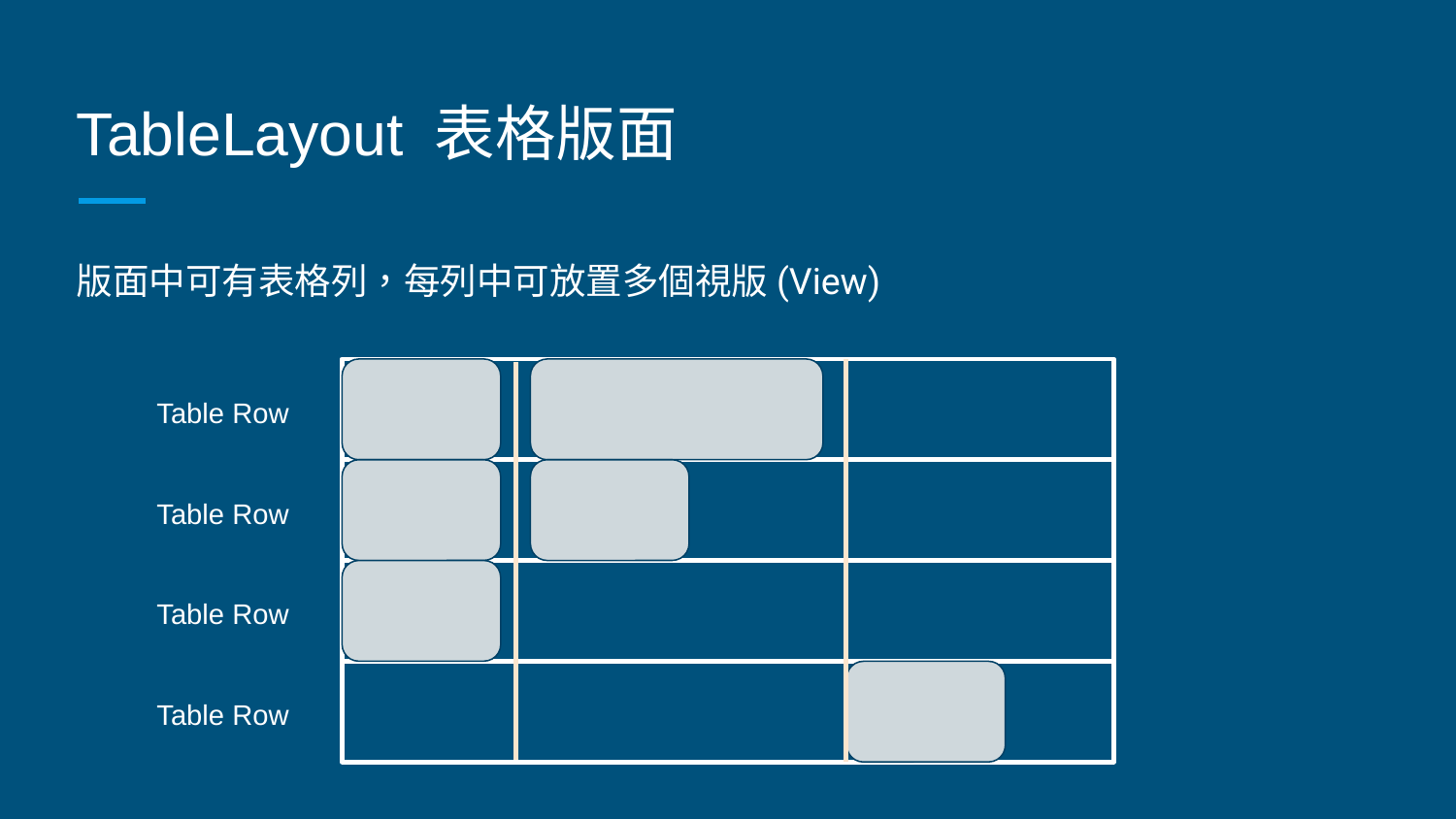

# TableLayout 表格版面
版面中可有表格列，每列中可放置多個視版(View)

Table Row

Table Row

Table Row

Table Row